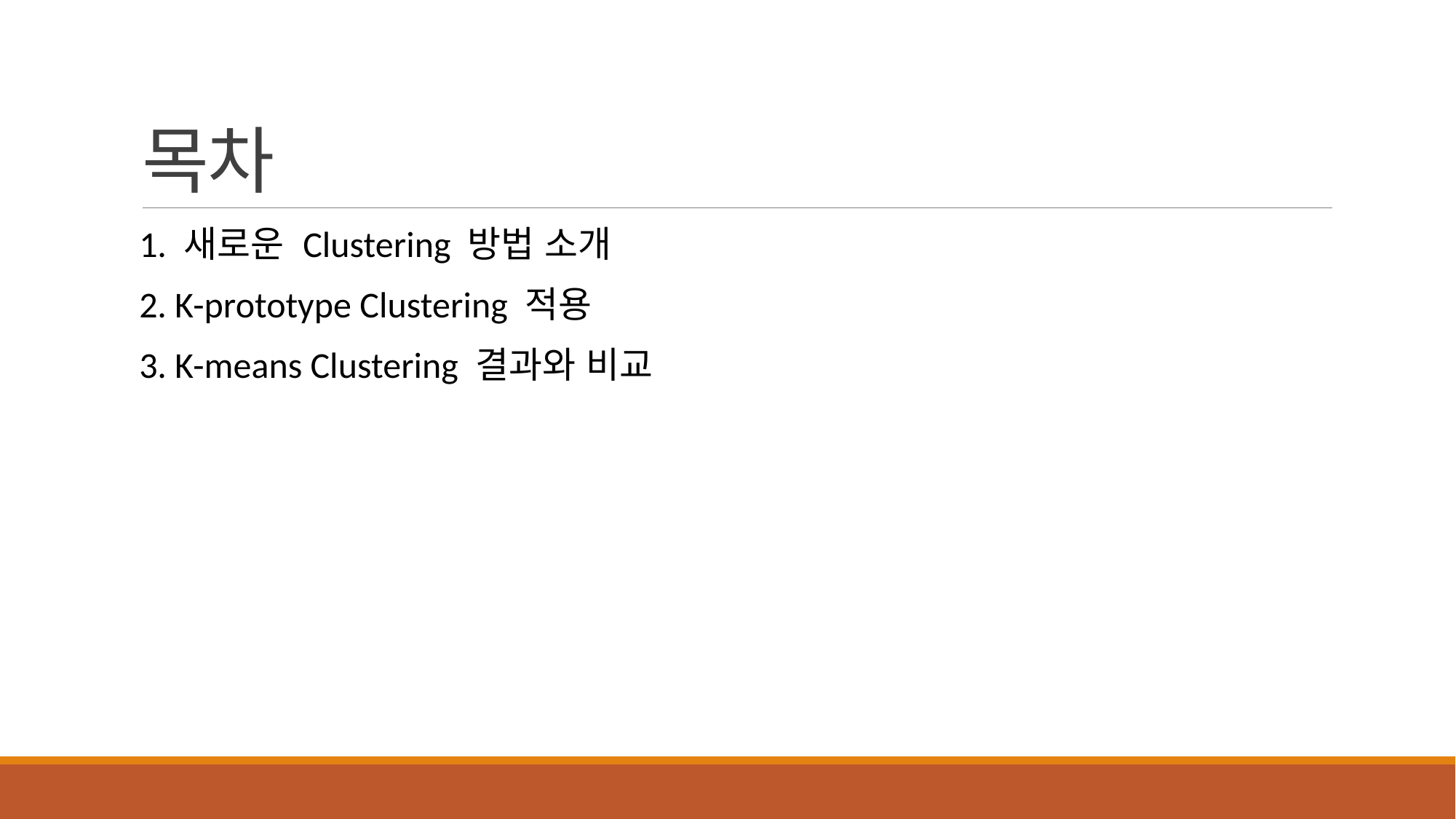

# 목차
1. 새로운 Clustering 방법 소개
2. K-prototype Clustering 적용
3. K-means Clustering 결과와 비교